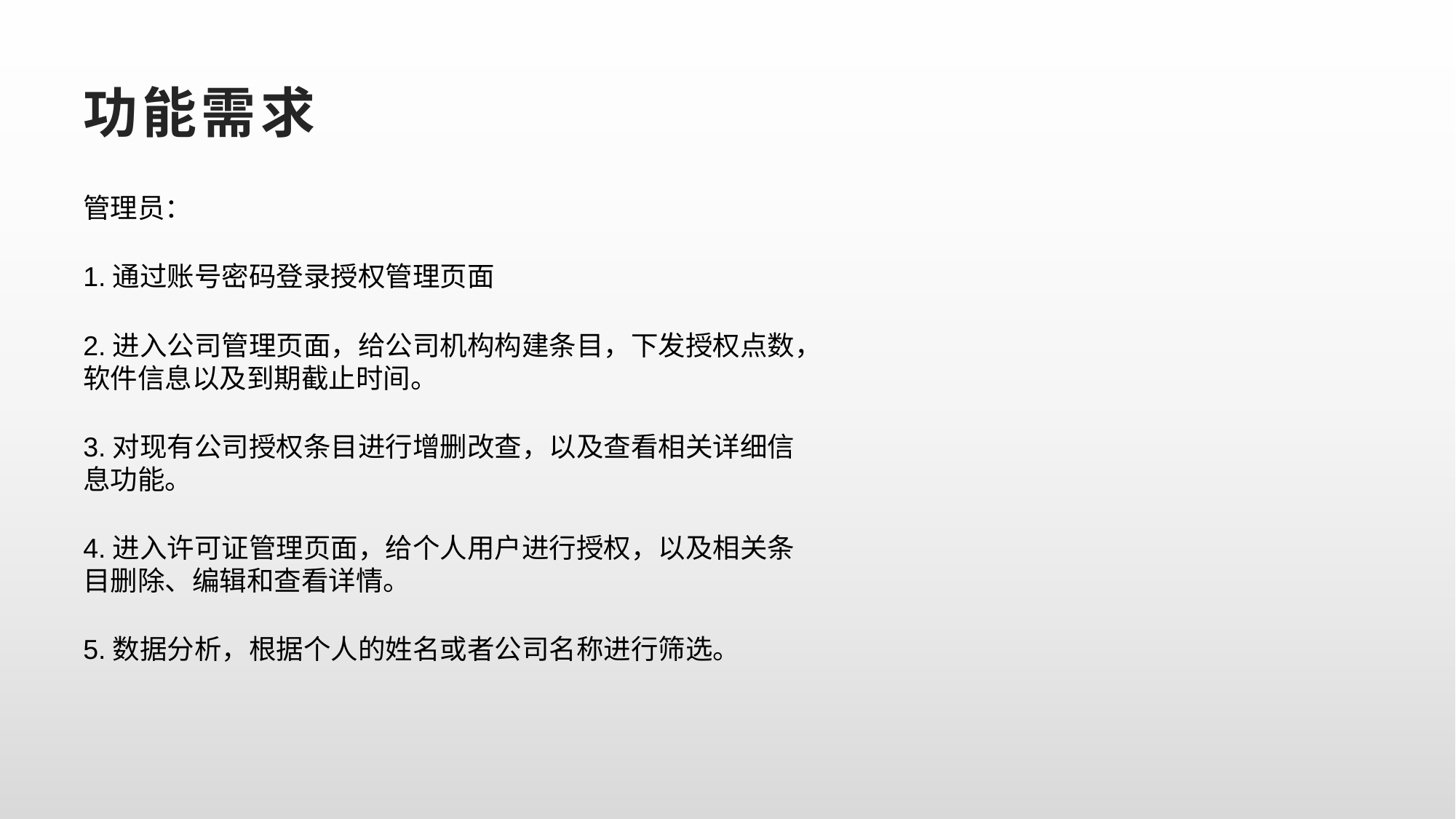

# 功能需求
管理员：

1.通过账号密码登录授权管理页面

2.进入公司管理页面，给公司机构构建条目，下发授权点数，软件信息以及到期截止时间。

3.对现有公司授权条目进行增删改查，以及查看相关详细信息功能。

4.进入许可证管理页面，给个人用户进行授权，以及相关条目删除、编辑和查看详情。

5.数据分析，根据个人的姓名或者公司名称进行筛选。